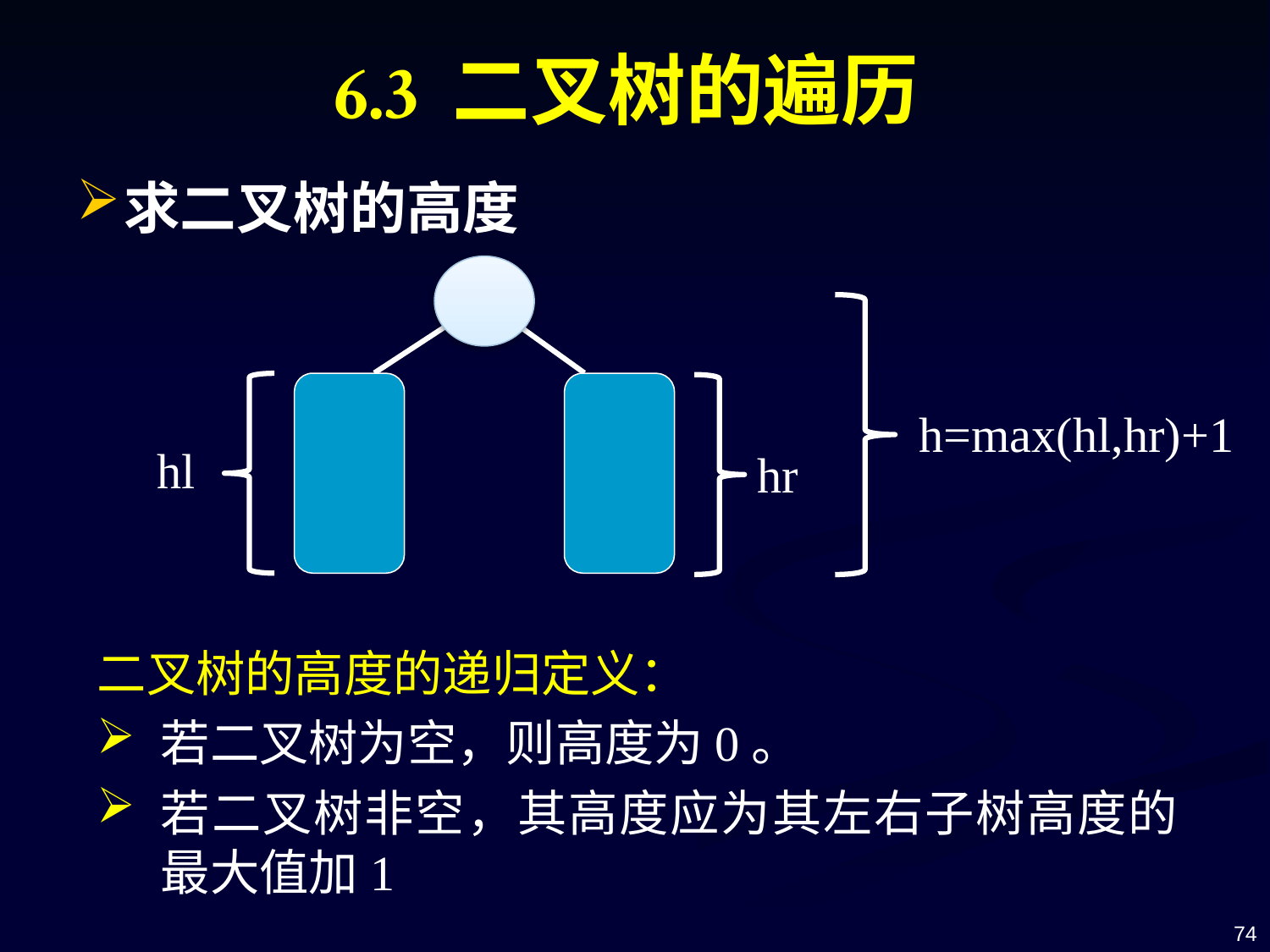

# 6.3 二叉树的遍历
求二叉树的高度

h=max(hl,hr)+1
hl
hr
二叉树的高度的递归定义：
若二叉树为空，则高度为0。
若二叉树非空，其高度应为其左右子树高度的最大值加1
74